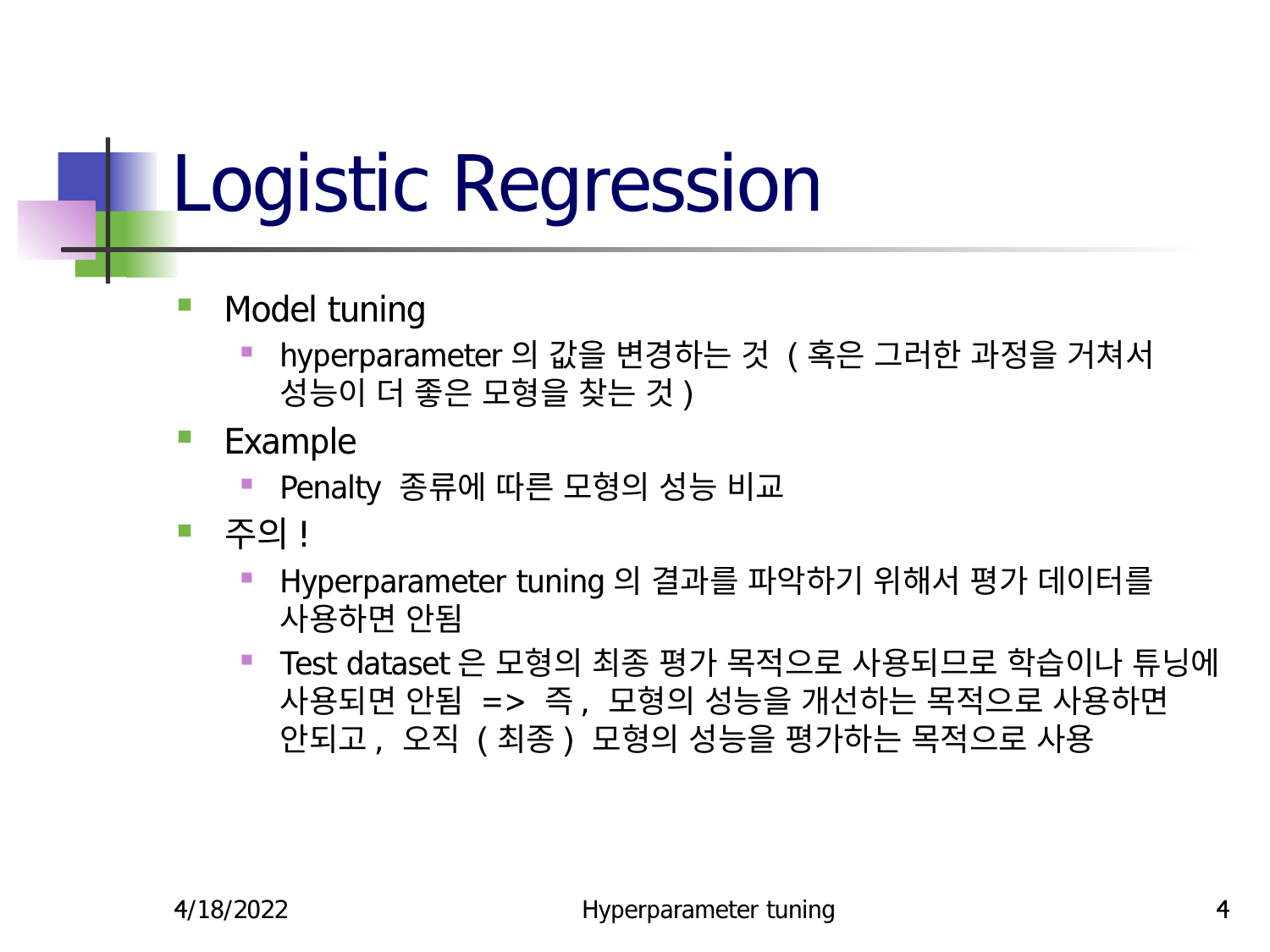

# Logistic Regression
Model tuning
hyperparameter의 값을 변경하는 것 (혹은 그러한 과정을 거쳐서 성능이 더 좋은 모형을 찾는 것)
Example
Penalty 종류에 따른 모형의 성능 비교
주의!
Hyperparameter tuning의 결과를 파악하기 위해서 평가 데이터를 사용하면 안됨
Test dataset은 모형의 최종 평가 목적으로 사용되므로 학습이나 튜닝에 사용되면 안됨 => 즉, 모형의 성능을 개선하는 목적으로 사용하면 안되고, 오직 (최종) 모형의 성능을 평가하는 목적으로 사용

4/18/2022
Hyperparameter tuning
4